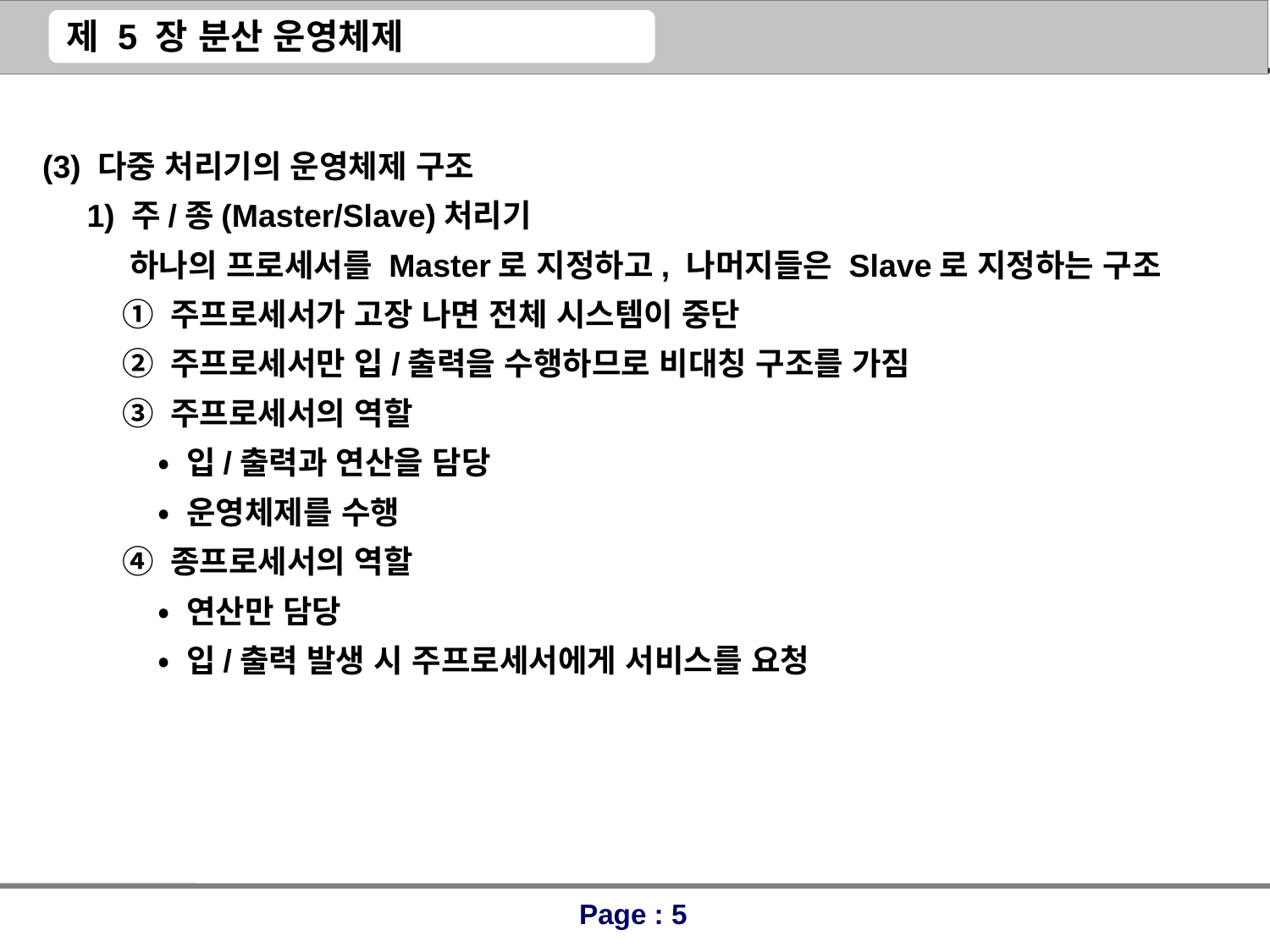

(3) 다중 처리기의 운영체제 구조
     1) 주/종(Master/Slave)처리기
         하나의 프로세서를 Master로 지정하고, 나머지들은 Slave로 지정하는 구조
         ① 주프로세서가 고장 나면 전체 시스템이 중단
         ② 주프로세서만 입/출력을 수행하므로 비대칭 구조를 가짐
         ③ 주프로세서의 역할
             • 입/출력과 연산을 담당
             • 운영체제를 수행
         ④ 종프로세서의 역할
             • 연산만 담당
             • 입/출력 발생 시 주프로세서에게 서비스를 요청
Page : 5